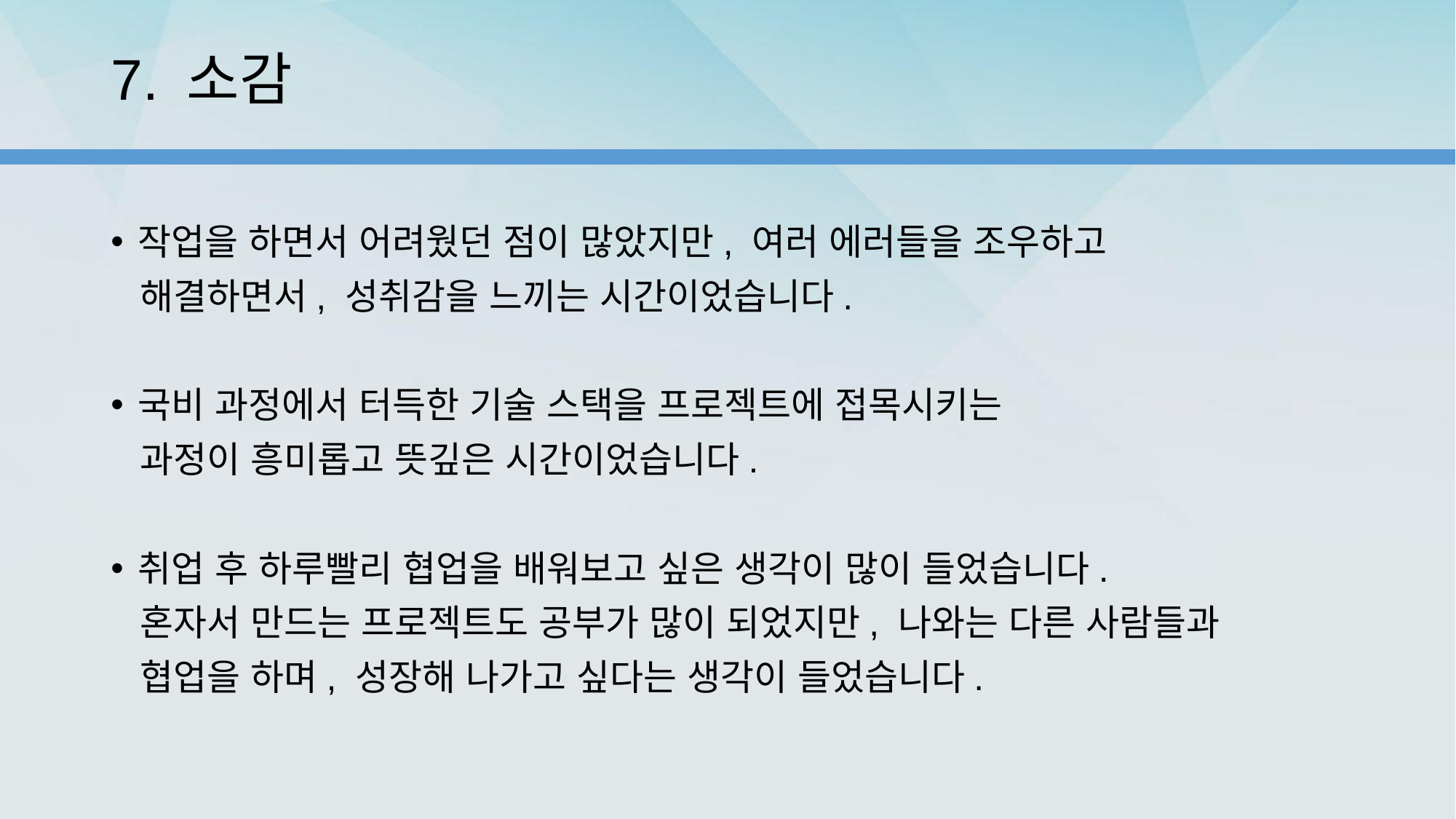

# 7. 소감
작업을 하면서 어려웠던 점이 많았지만, 여러 에러들을 조우하고
  해결하면서, 성취감을 느끼는 시간이었습니다.

국비 과정에서 터득한 기술 스택을 프로젝트에 접목시키는
  과정이 흥미롭고 뜻깊은 시간이었습니다.

취업 후 하루빨리 협업을 배워보고 싶은 생각이 많이 들었습니다.
  혼자서 만드는 프로젝트도 공부가 많이 되었지만, 나와는 다른 사람들과
  협업을 하며, 성장해 나가고 싶다는 생각이 들었습니다.